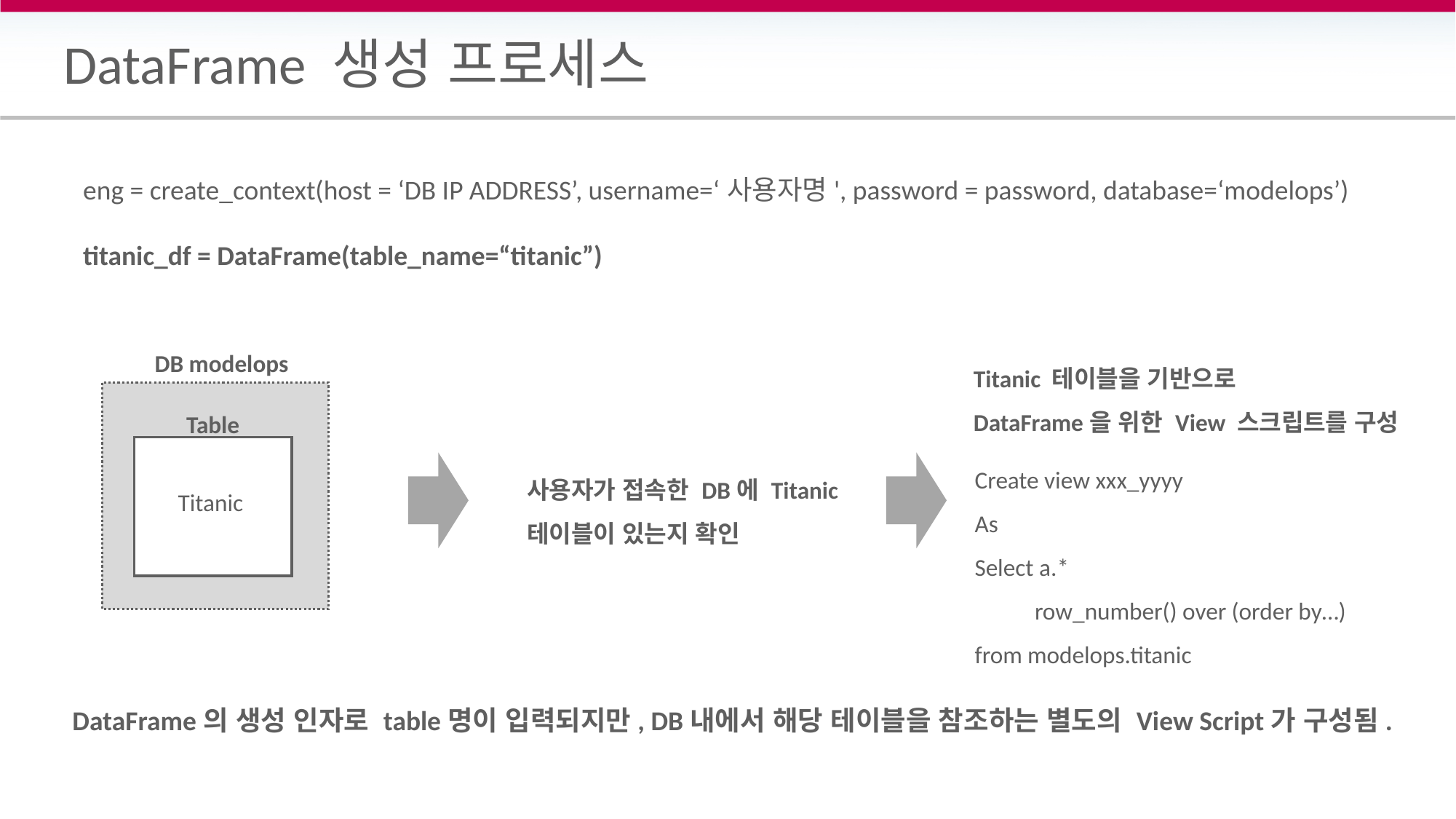

# DataFrame 생성 프로세스
eng = create_context(host = ‘DB IP ADDRESS’, username=‘사용자명', password = password, database=‘modelops’)

titanic_df = DataFrame(table_name=“titanic”)
DB modelops
Titanic 테이블을 기반으로
DataFrame을 위한 View 스크립트를 구성
Create view xxx_yyyy
As
Select a.*
           row_number() over (order by…)
from modelops.titanic

Table

사용자가 접속한 DB에 Titanic
테이블이 있는지 확인
Titanic
DataFrame의 생성 인자로 table명이 입력되지만, DB내에서 해당 테이블을 참조하는 별도의 View Script가 구성됨.